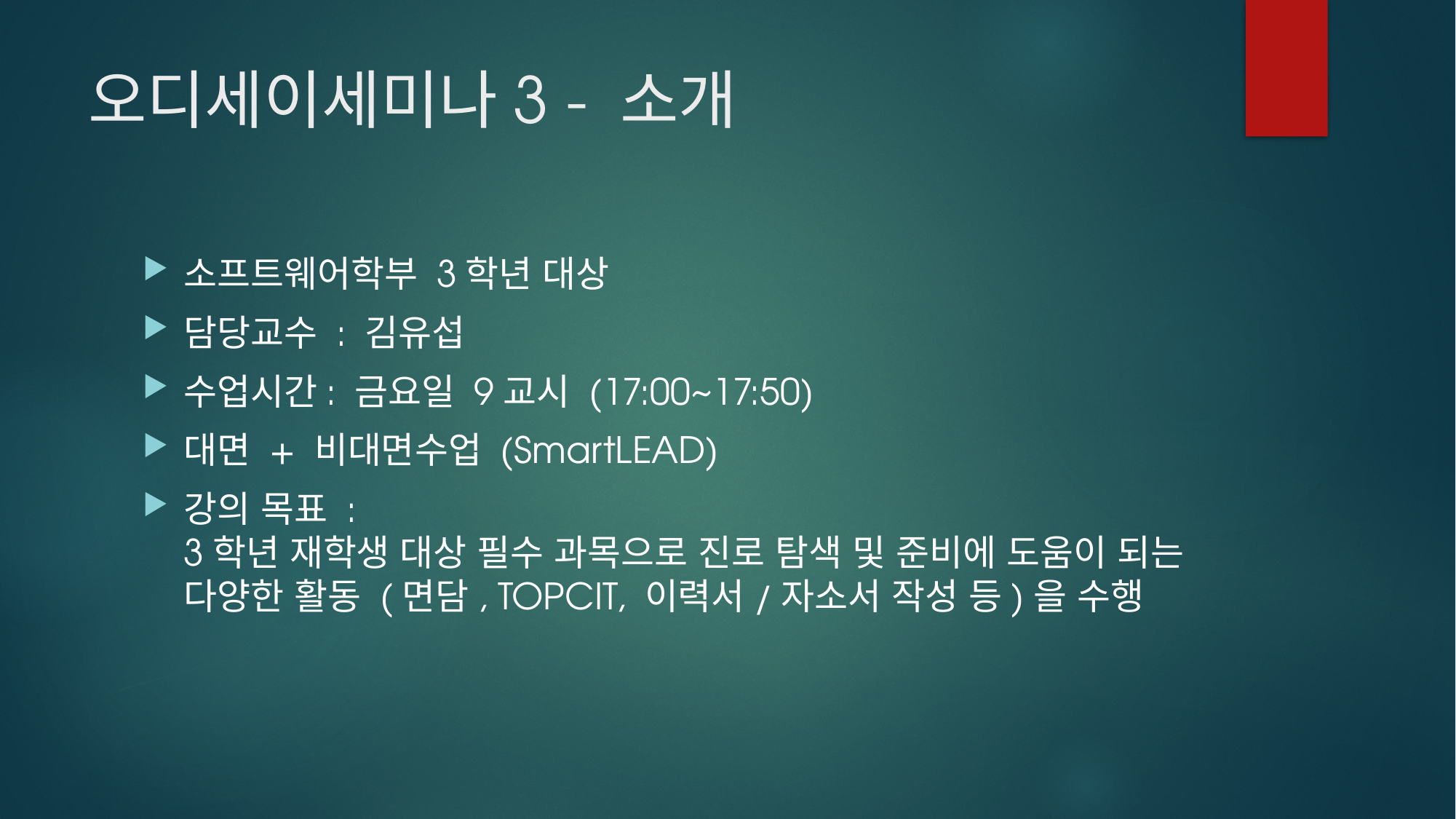

# 오디세이세미나3 - 소개
소프트웨어학부 3학년 대상
담당교수 : 김유섭
수업시간: 금요일 9교시 (17:00~17:50)
대면 + 비대면수업 (SmartLEAD)
강의 목표 :
3학년 재학생 대상 필수 과목으로 진로 탐색 및 준비에 도움이 되는 다양한 활동 (면담, TOPCIT, 이력서/자소서 작성 등)을 수행